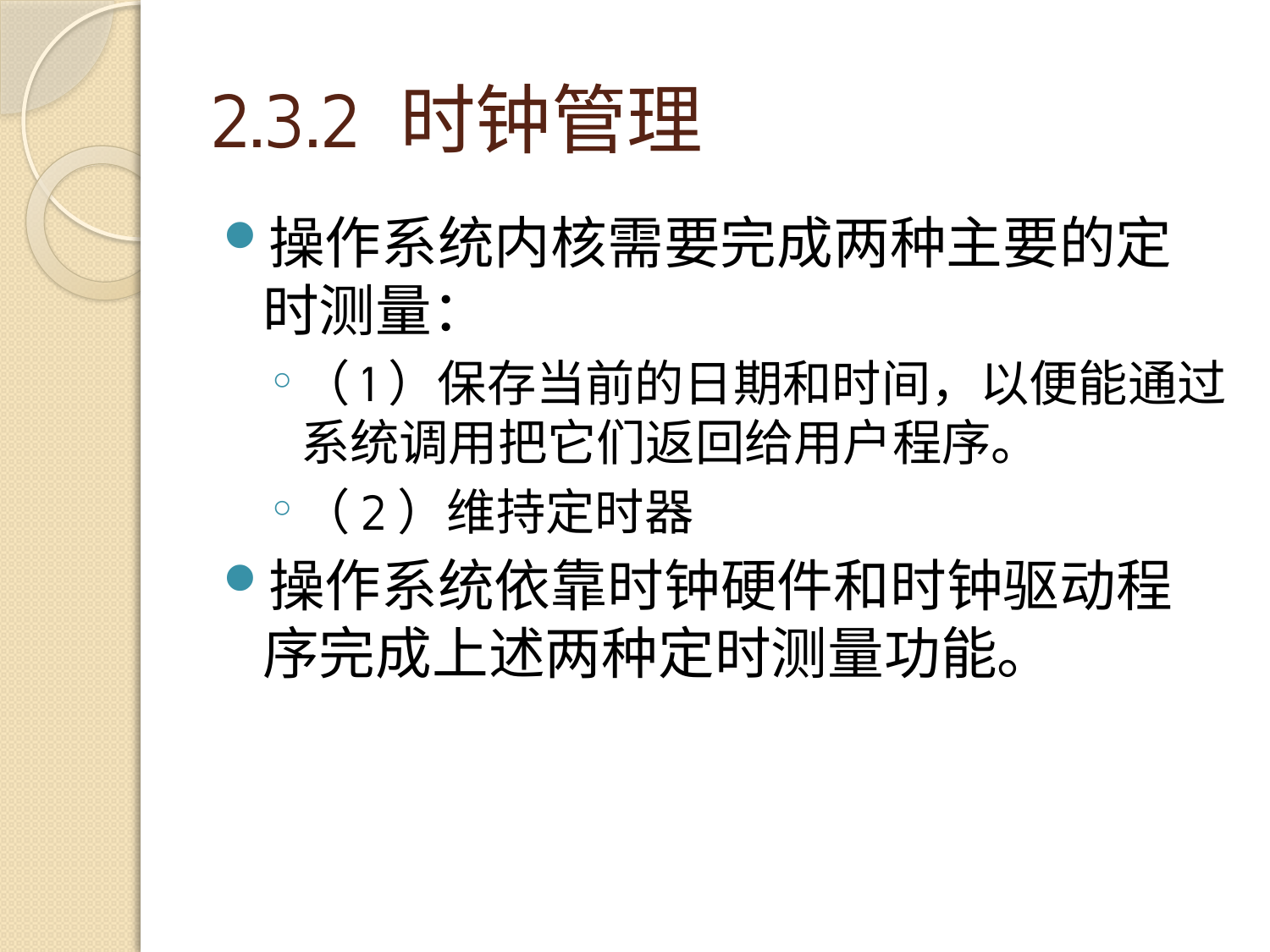

# 2.3.2 时钟管理
操作系统内核需要完成两种主要的定时测量：
（1）保存当前的日期和时间，以便能通过系统调用把它们返回给用户程序。
（2）维持定时器
操作系统依靠时钟硬件和时钟驱动程序完成上述两种定时测量功能。